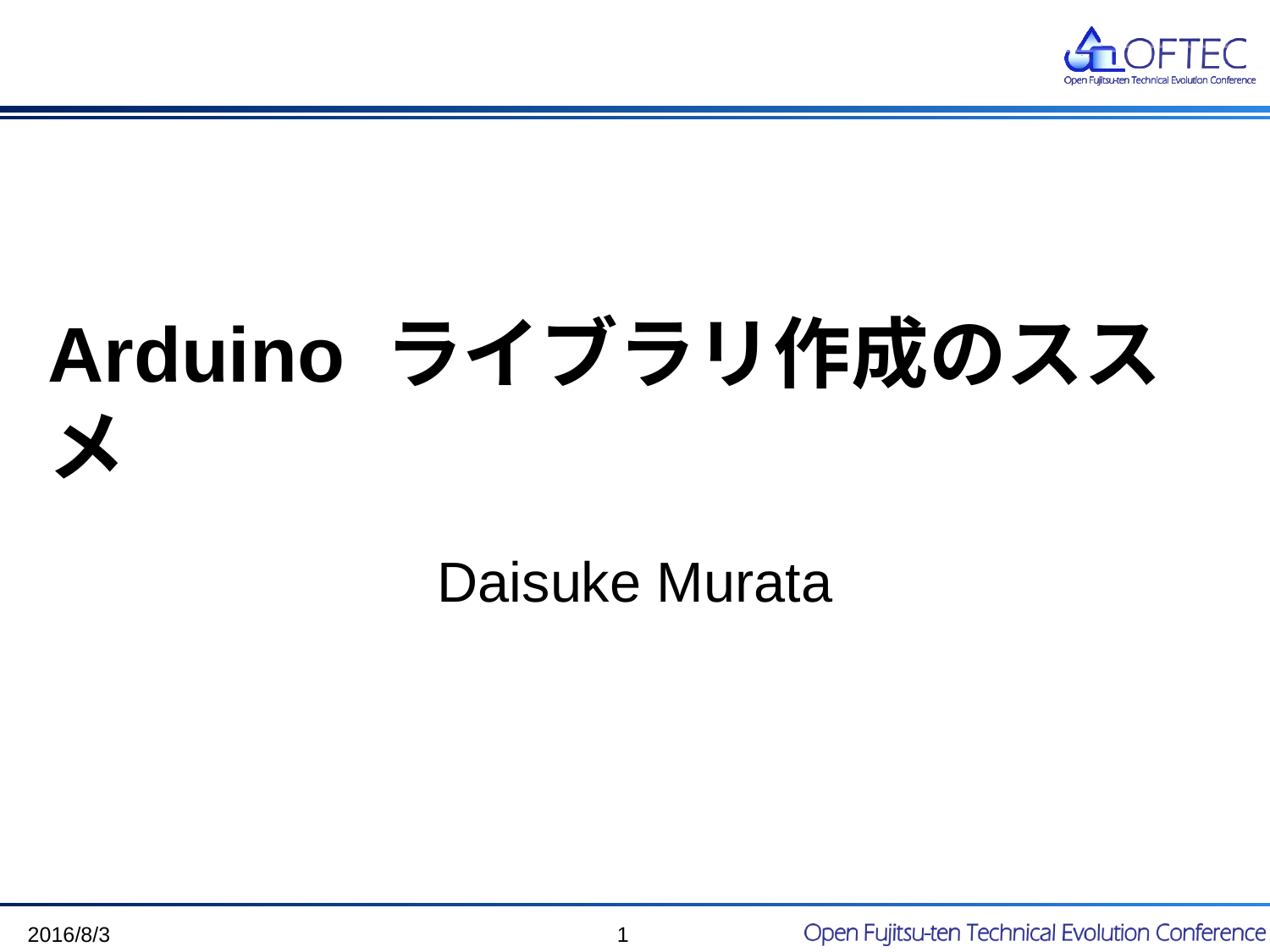

# Arduino ライブラリ作成のススメ
Daisuke Murata
2016/8/3
1